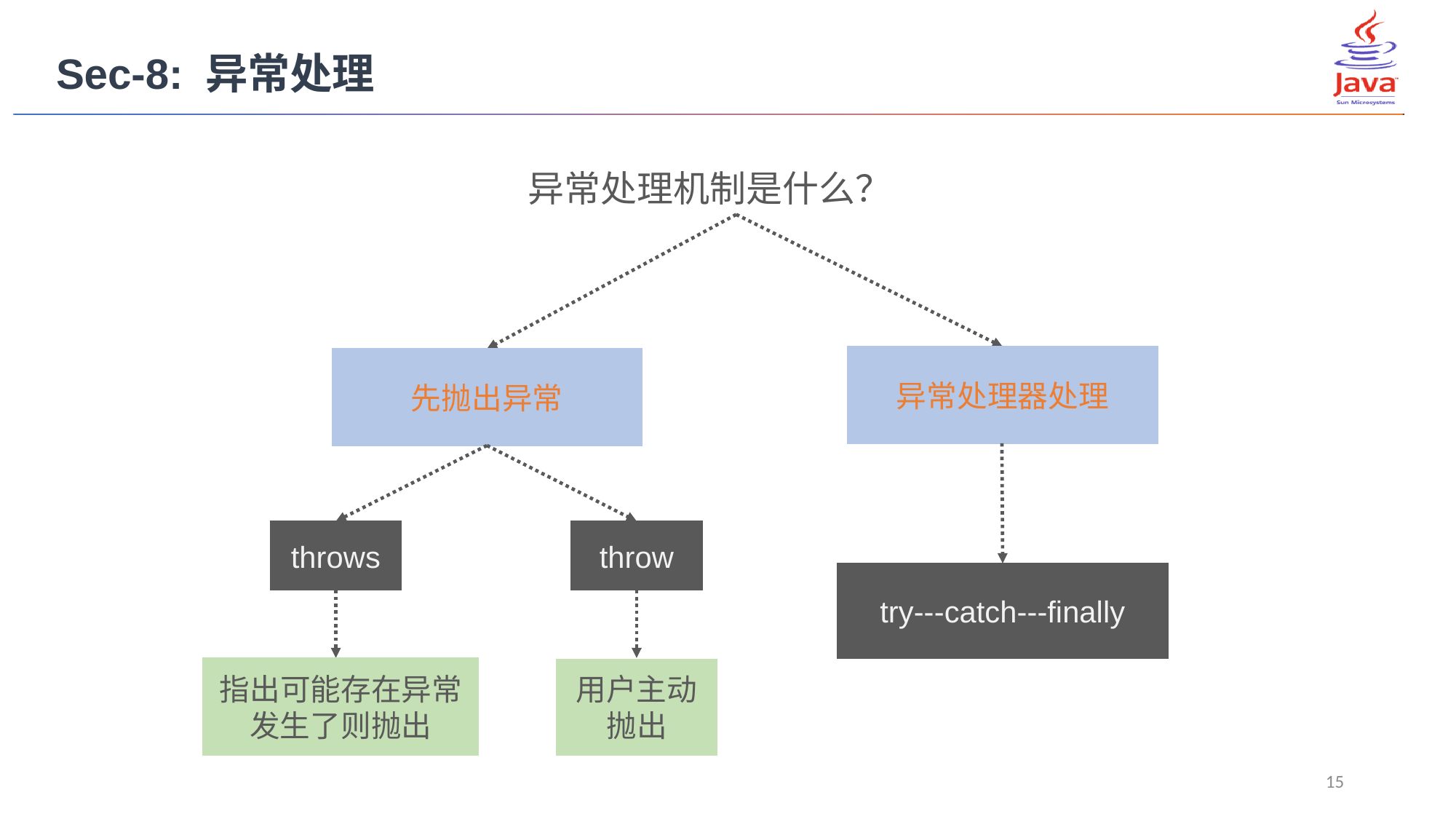

Sec-8: 异常处理
异常处理机制是什么？
异常处理器处理
先抛出异常
throws
throw
try---catch---finally
指出可能存在异常发生了则抛出
用户主动抛出
15